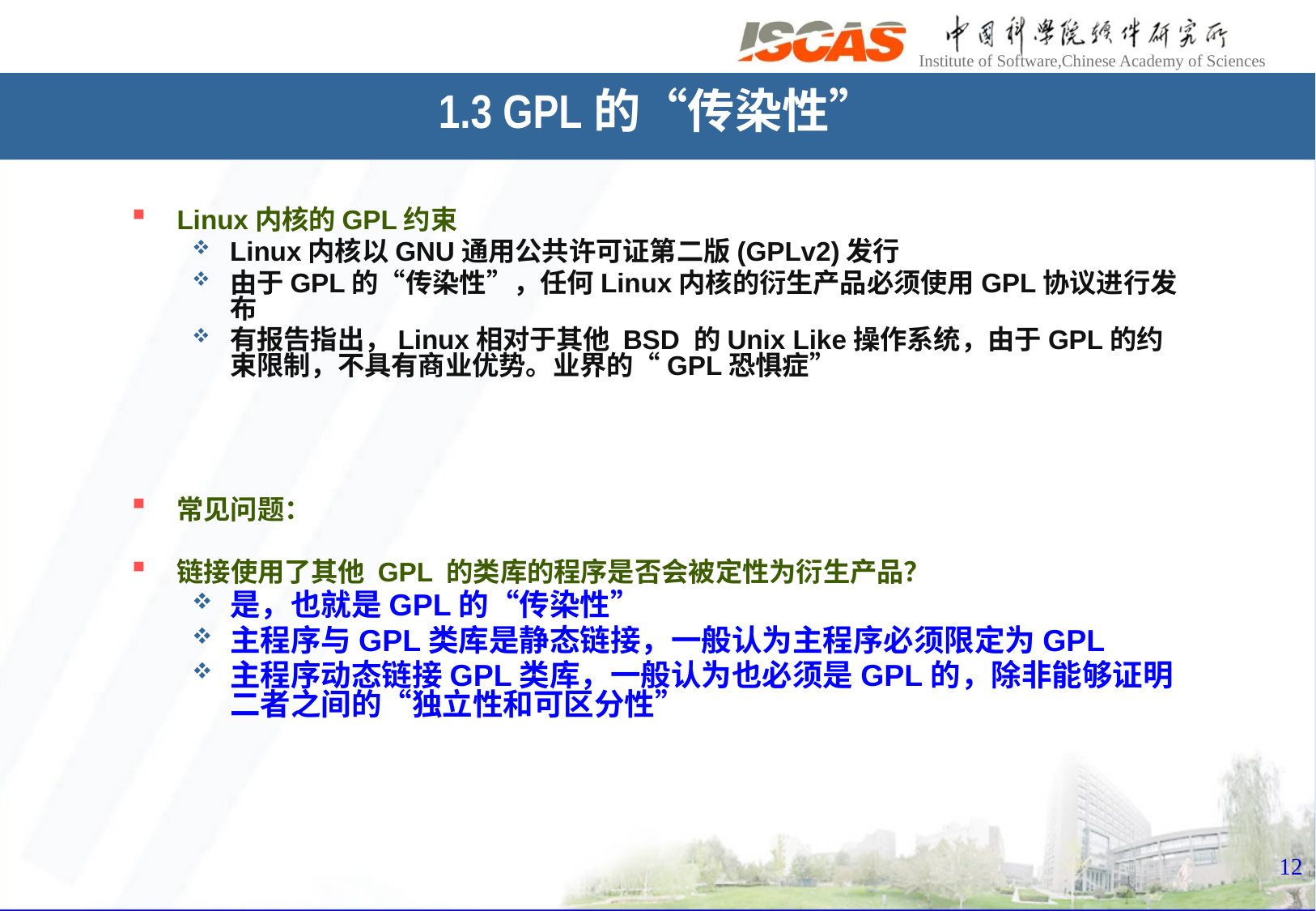

1.3 GPL的“传染性”
Linux内核的GPL约束
Linux内核以GNU通用公共许可证第二版(GPLv2)发行
由于GPL的“传染性”，任何Linux内核的衍生产品必须使用GPL协议进行发布
有报告指出，Linux相对于其他 BSD 的Unix Like操作系统，由于GPL的约束限制，不具有商业优势。业界的“GPL恐惧症”

常见问题：

链接使用了其他 GPL 的类库的程序是否会被定性为衍生产品？
是，也就是GPL的“传染性”
主程序与GPL类库是静态链接，一般认为主程序必须限定为GPL
主程序动态链接GPL类库，一般认为也必须是GPL的，除非能够证明二者之间的“独立性和可区分性”
12